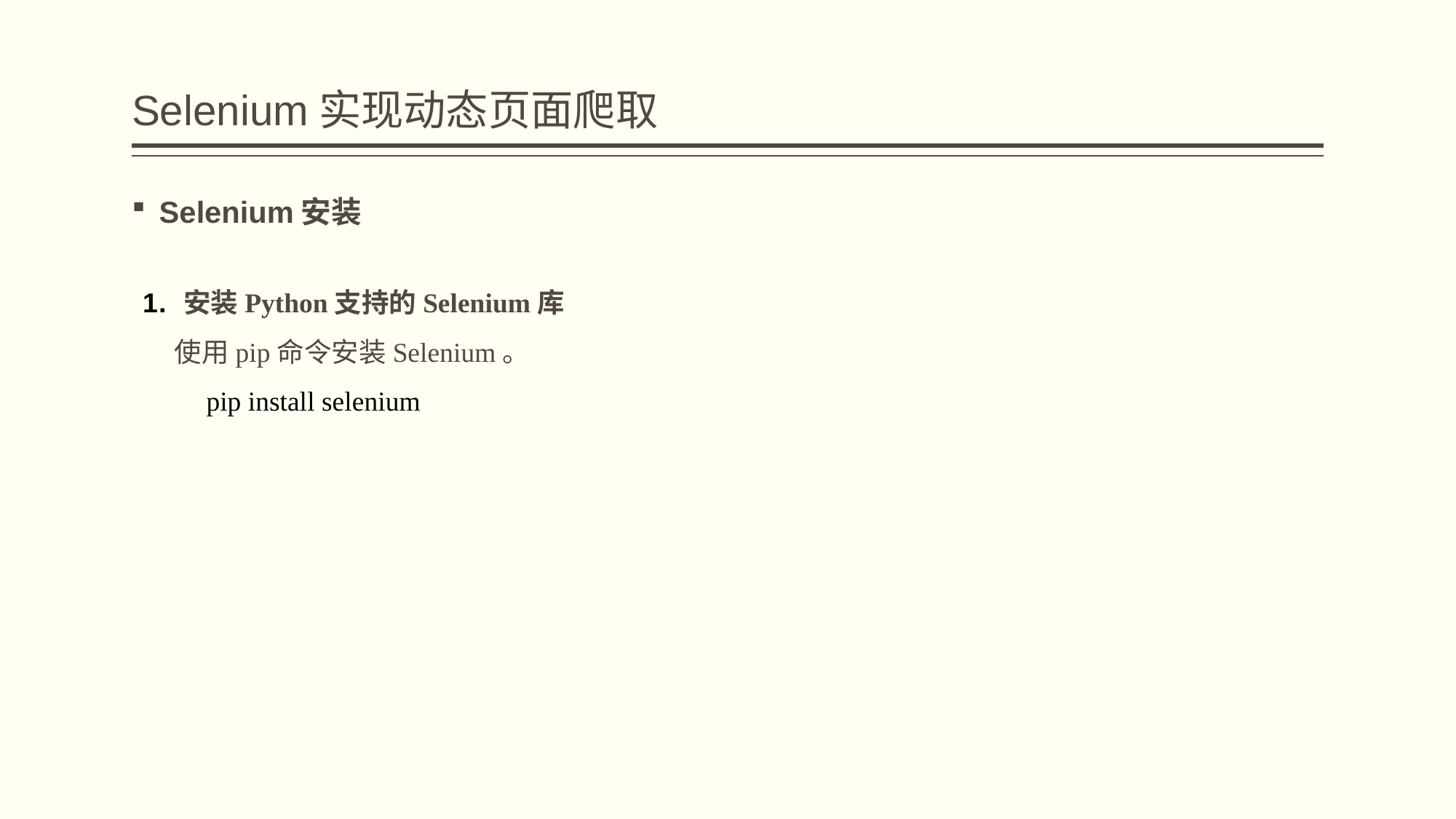

# Selenium实现动态页面爬取
Selenium安装
安装Python支持的Selenium库
使用pip命令安装Selenium。
pip install selenium